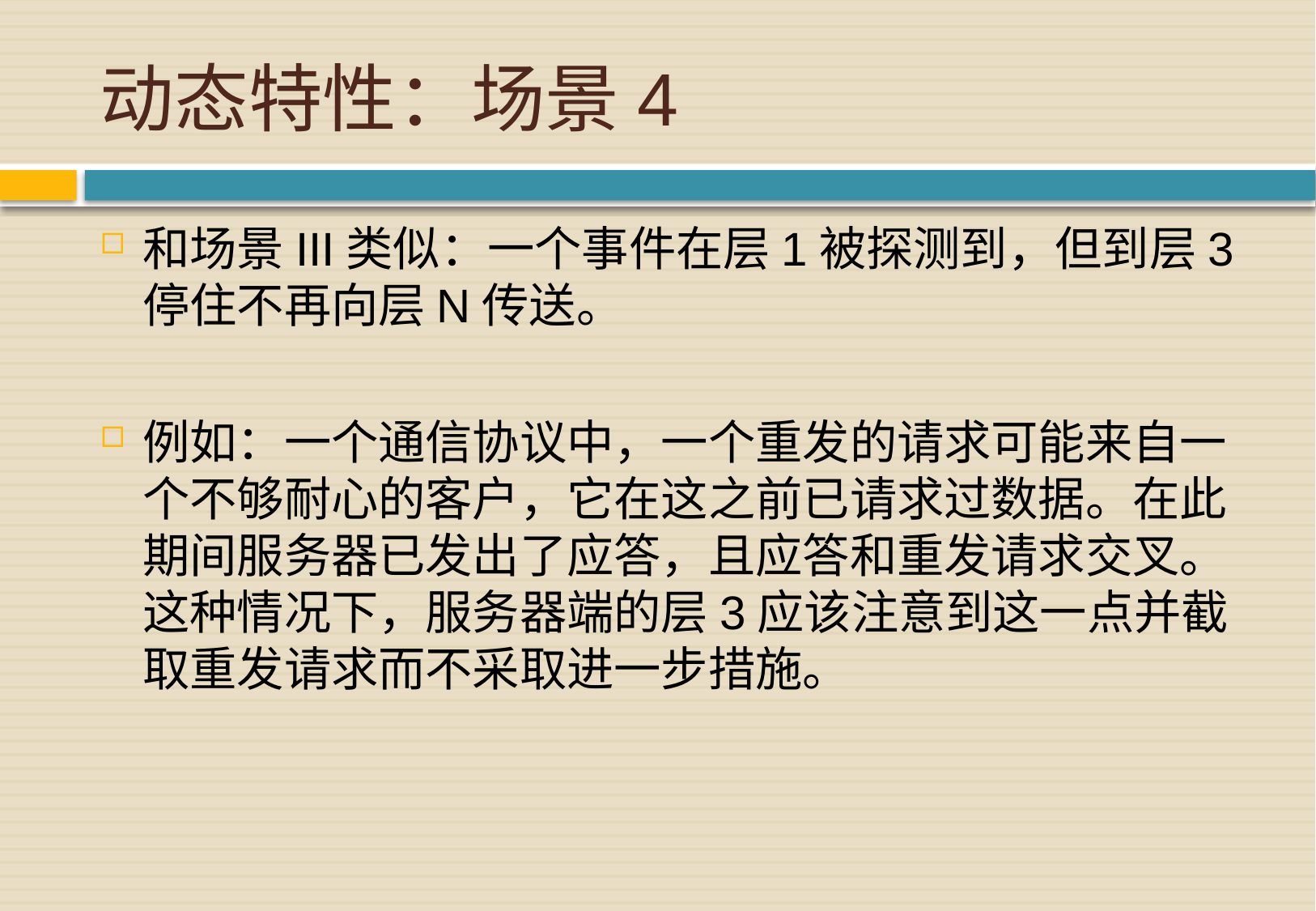

# 动态特性：场景4
和场景III类似：一个事件在层1被探测到，但到层3停住不再向层N传送。

例如：一个通信协议中，一个重发的请求可能来自一个不够耐心的客户，它在这之前已请求过数据。在此期间服务器已发出了应答，且应答和重发请求交叉。这种情况下，服务器端的层3应该注意到这一点并截取重发请求而不采取进一步措施。